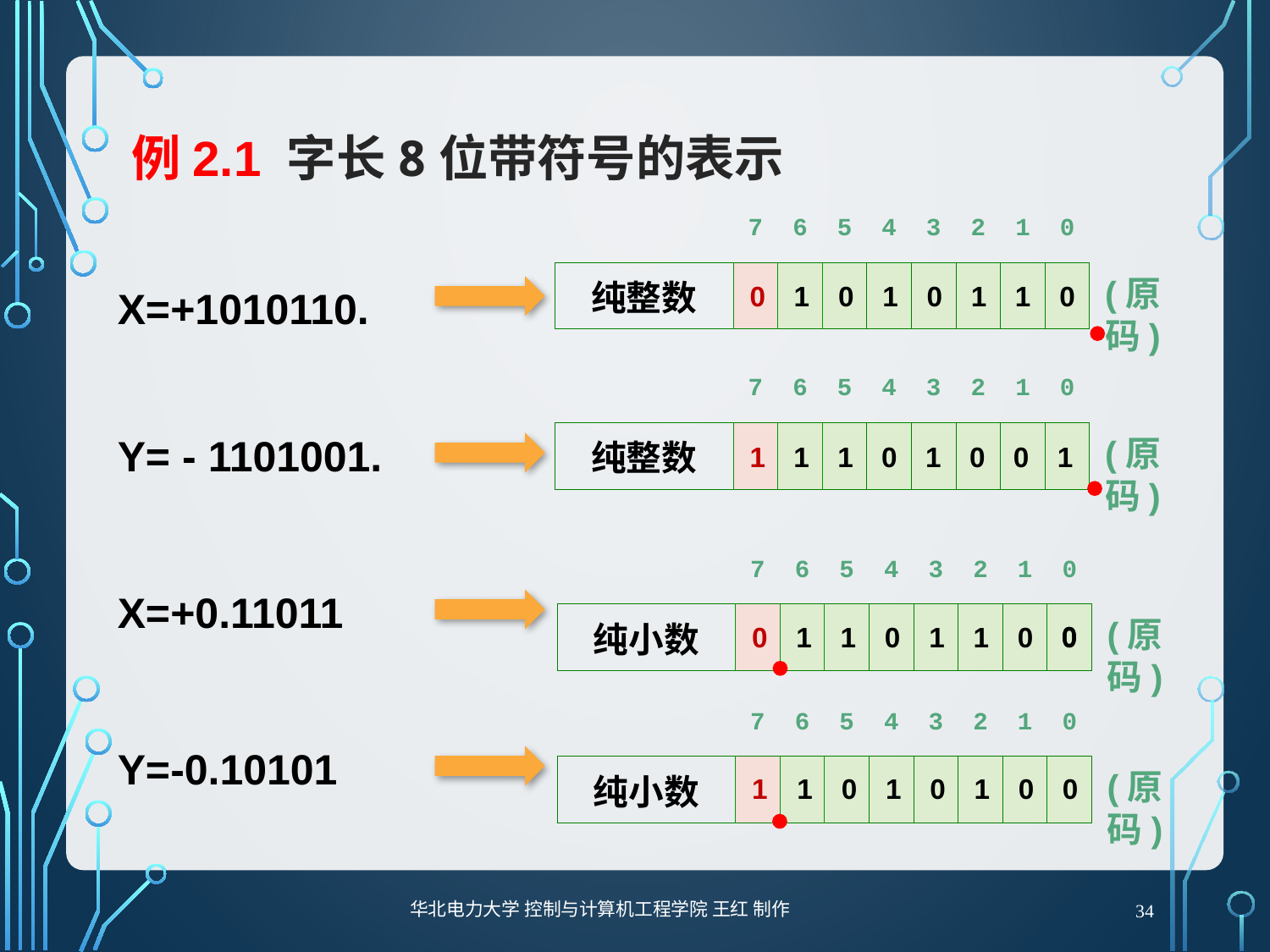

# 例2.1 字长8位带符号的表示
|  |  |  |  | 7 | 6 | 5 | 4 | 3 | 2 | 1 | 0 |
| --- | --- | --- | --- | --- | --- | --- | --- | --- | --- | --- | --- |
| 纯整数 |  |  |  |  |  |  |  |  |  |  |  |
X=+1010110.
(原码)
0
1
0
1
0
1
1
0

|  |  |  |  | 7 | 6 | 5 | 4 | 3 | 2 | 1 | 0 |
| --- | --- | --- | --- | --- | --- | --- | --- | --- | --- | --- | --- |
| 纯整数 |  |  |  |  |  |  |  |  |  |  |  |
Y= - 1101001.
(原码)

1
1
1
0
1
0
0
1

|  |  |  |  | 7 | 6 | 5 | 4 | 3 | 2 | 1 | 0 |
| --- | --- | --- | --- | --- | --- | --- | --- | --- | --- | --- | --- |
| 纯小数 |  |  |  |  |  |  |  |  |  |  | 0 |
X=+0.11011

(原码)
0
1
1
0
1
1
0
0

|  |  |  |  | 7 | 6 | 5 | 4 | 3 | 2 | 1 | 0 |
| --- | --- | --- | --- | --- | --- | --- | --- | --- | --- | --- | --- |
| 纯小数 |  |  |  |  |  |  |  |  |  |  |  |
Y=-0.10101

(原码)
1
1
0
1
0
1
0
0

华北电力大学 控制与计算机工程学院 王红 制作
34